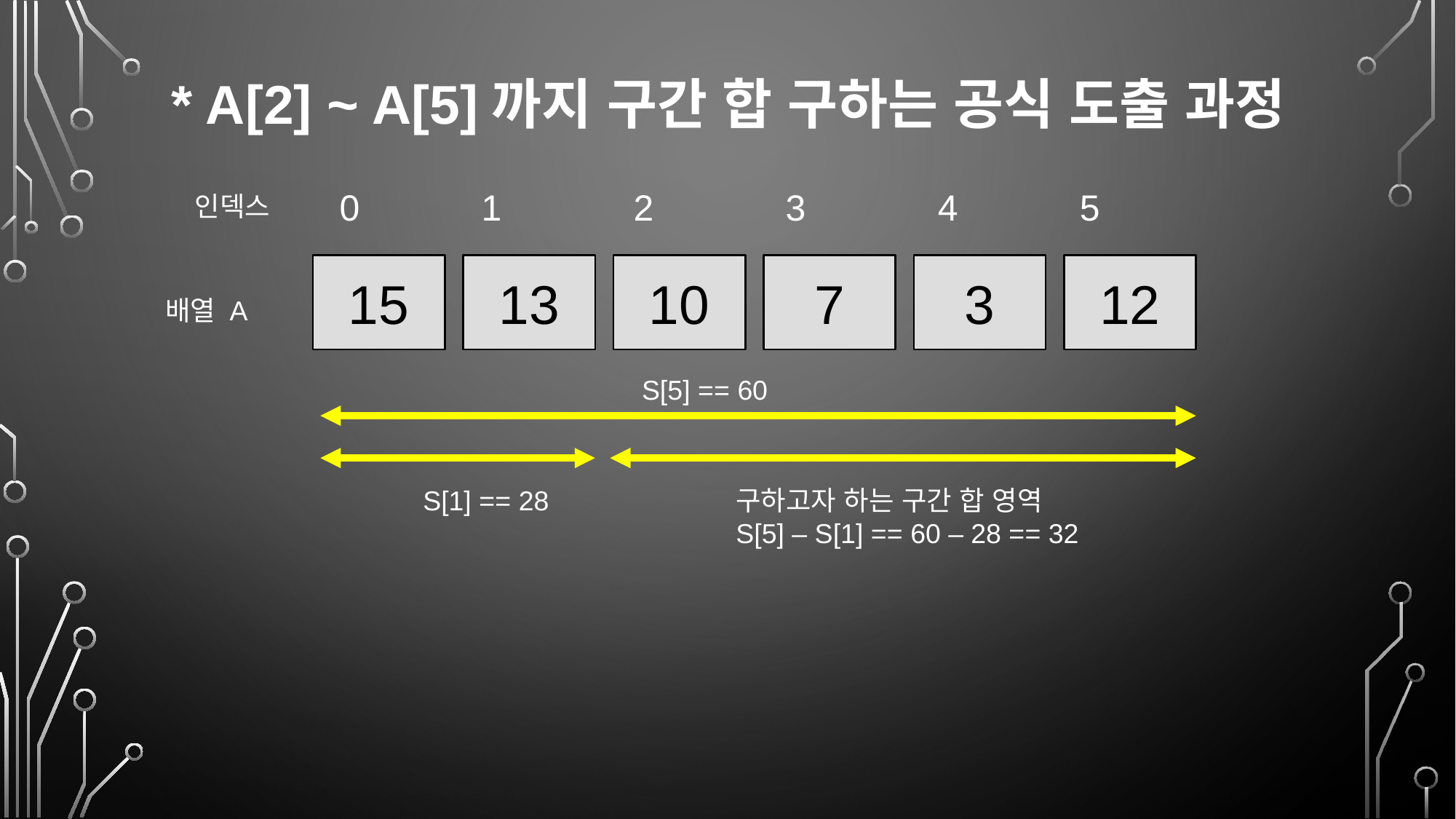

* A[2] ~ A[5]까지 구간 합 구하는 공식 도출 과정
  0            1             2             3             4            5
인덱스
15
13
10
7
3
12
배열 A
S[5] == 60
S[1] == 28
구하고자 하는 구간 합 영역
S[5] – S[1] == 60 – 28 == 32